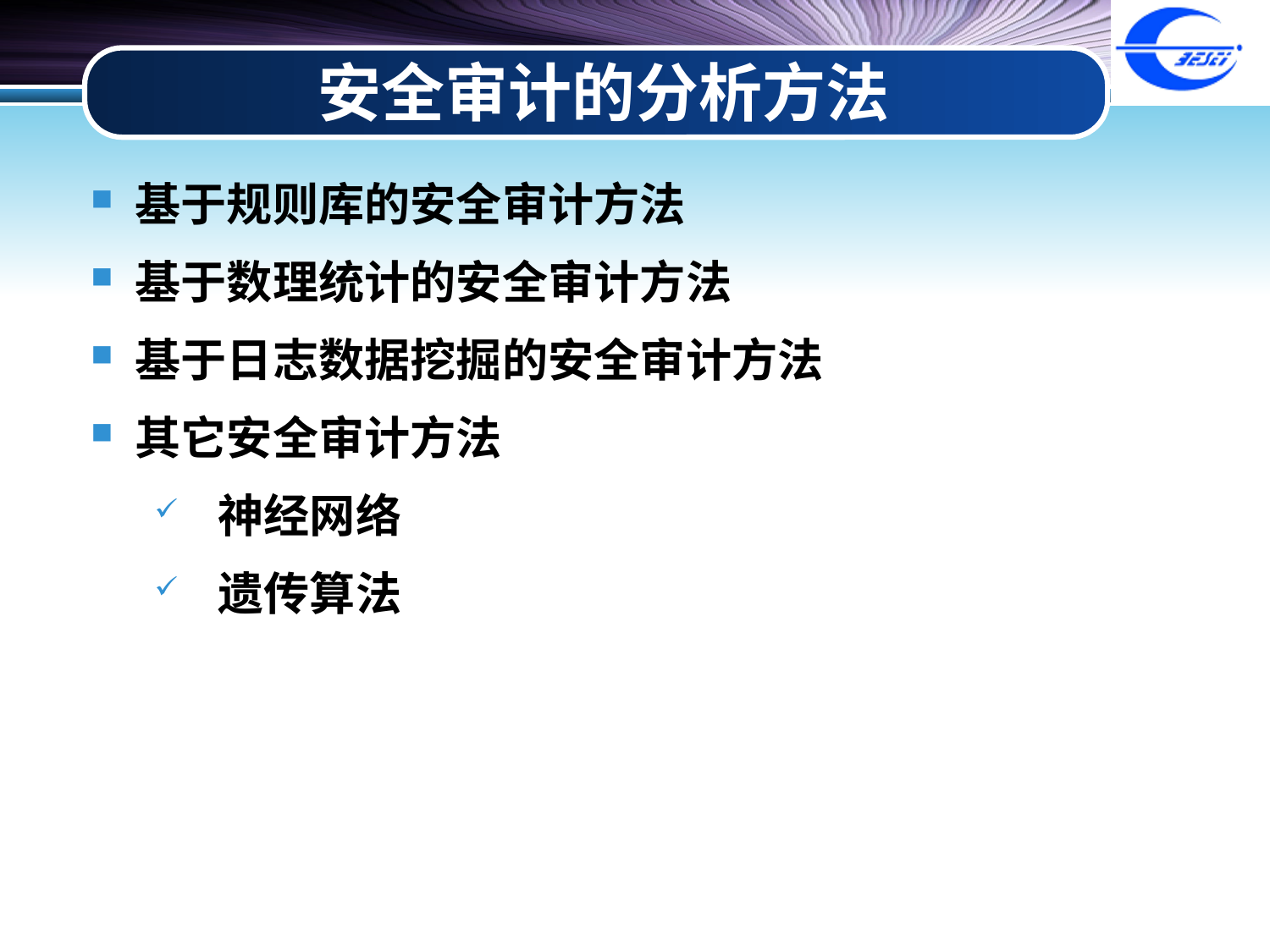

# 安全审计的分析方法
 基于规则库的安全审计方法
 基于数理统计的安全审计方法
 基于日志数据挖掘的安全审计方法
 其它安全审计方法
神经网络
遗传算法